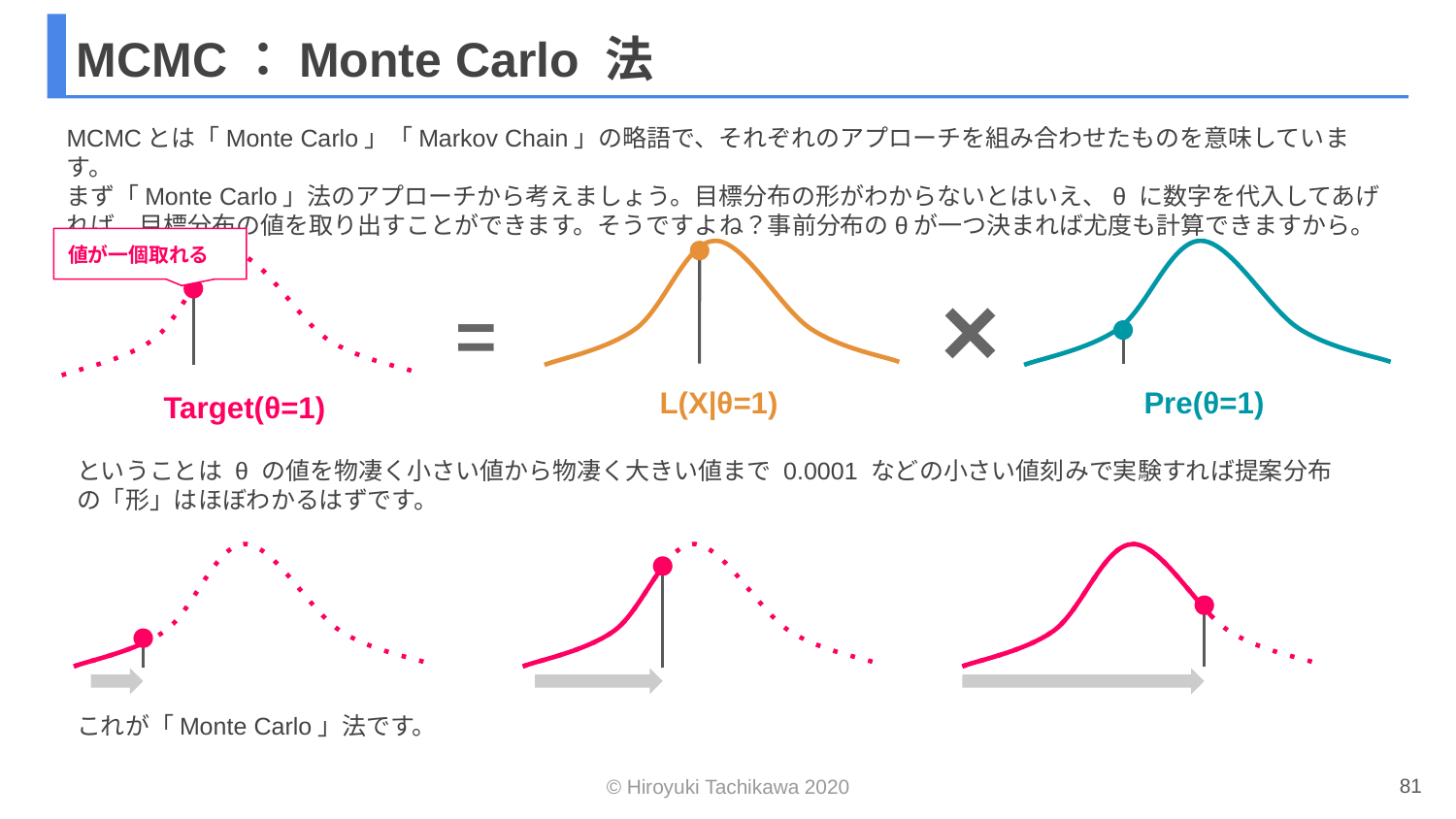

# MCMC：Monte Carlo 法
MCMCとは「Monte Carlo」「Markov Chain」の略語で、それぞれのアプローチを組み合わせたものを意味しています。
まず「Monte Carlo」法のアプローチから考えましょう。目標分布の形がわからないとはいえ、θ に数字を代入してあげれば、目標分布の値を取り出すことができます。そうですよね？事前分布のθが一つ決まれば尤度も計算できますから。
値が一個取れる

×
=

Pre(θ=1)
L(X|θ=1)
Target(θ=1)
ということは θ の値を物凄く小さい値から物凄く大きい値まで 0.0001 などの小さい値刻みで実験すれば提案分布の「形」はほぼわかるはずです。

これが「Monte Carlo」法です。
81